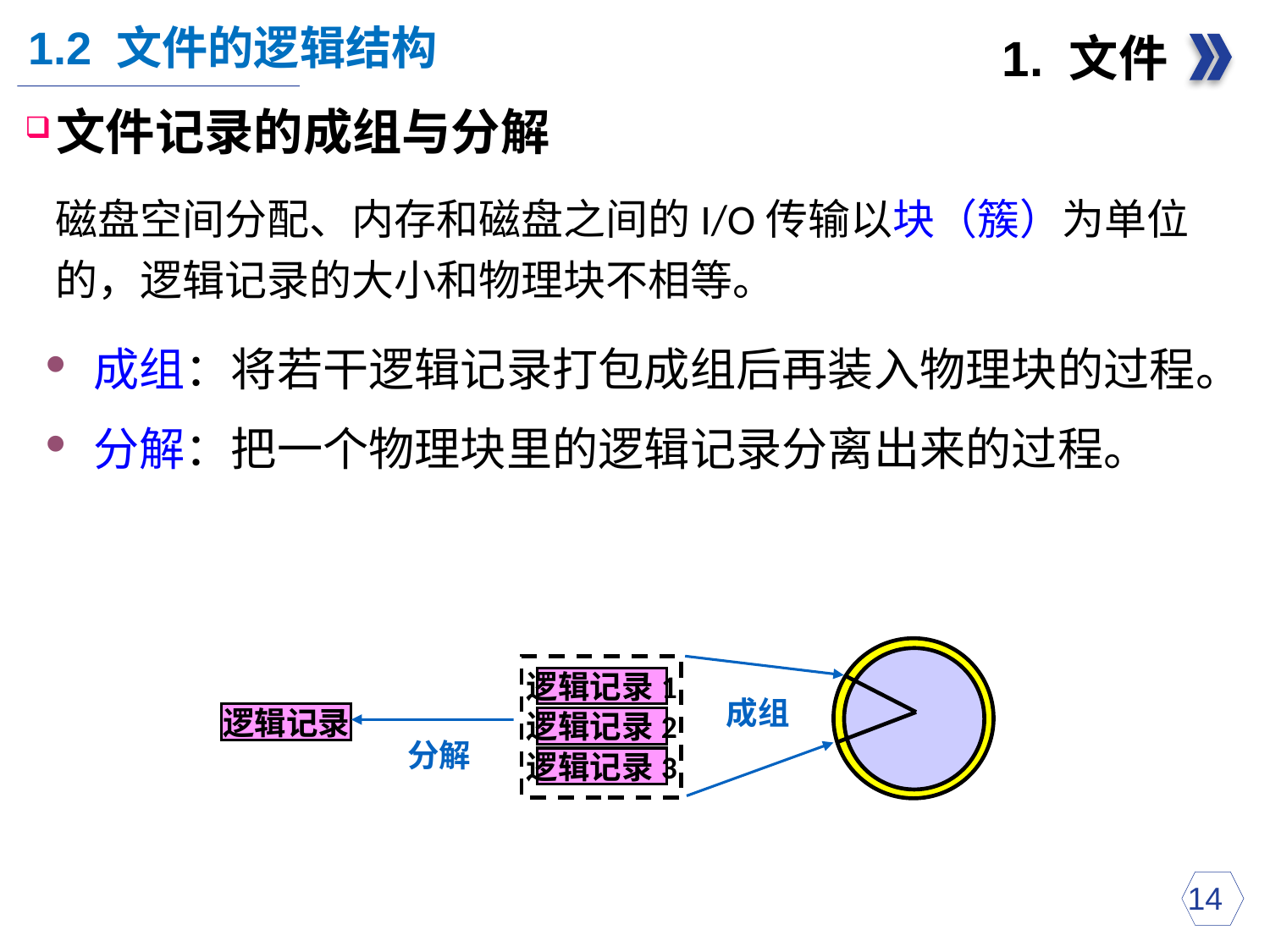

1.2 文件的逻辑结构
1. 文件

文件记录的成组与分解

磁盘空间分配、内存和磁盘之间的I/O传输以块（簇）为单位的，逻辑记录的大小和物理块不相等。
成组：将若干逻辑记录打包成组后再装入物理块的过程。
分解：把一个物理块里的逻辑记录分离出来的过程。

逻辑记录1
逻辑记录2
逻辑记录3

成组

逻辑记录

分解

 14